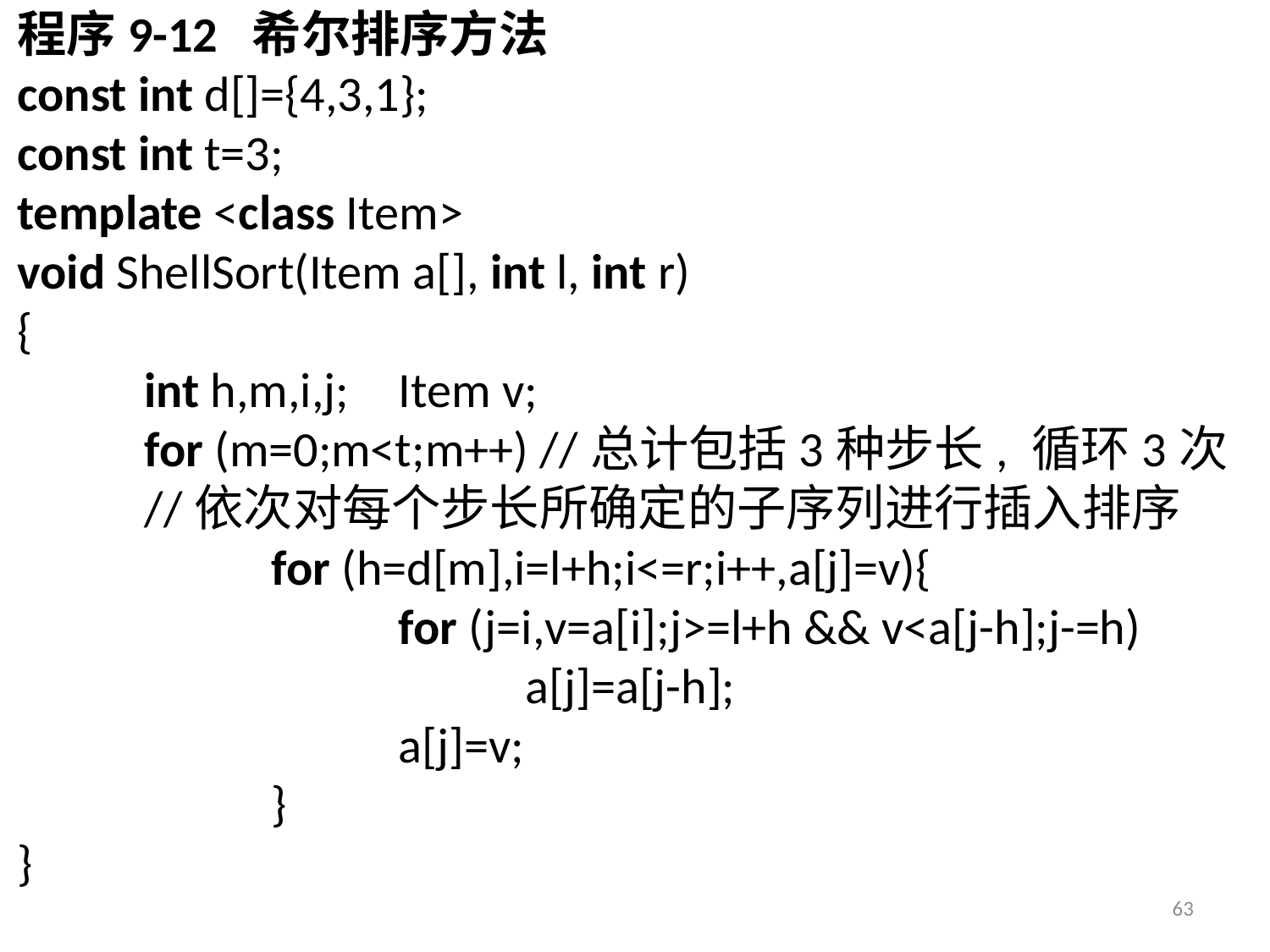

程序9-12  希尔排序方法
const int d[]={4,3,1};
const int t=3;
template <class Item>
void ShellSort(Item a[], int l, int r)
{
	int h,m,i,j;	Item v;
	for (m=0;m<t;m++) //总计包括3种步长, 循环3次
	//依次对每个步长所确定的子序列进行插入排序
		for (h=d[m],i=l+h;i<=r;i++,a[j]=v){
			for (j=i,v=a[i];j>=l+h && v<a[j-h];j-=h)
				a[j]=a[j-h];
			a[j]=v;
		}
}
63